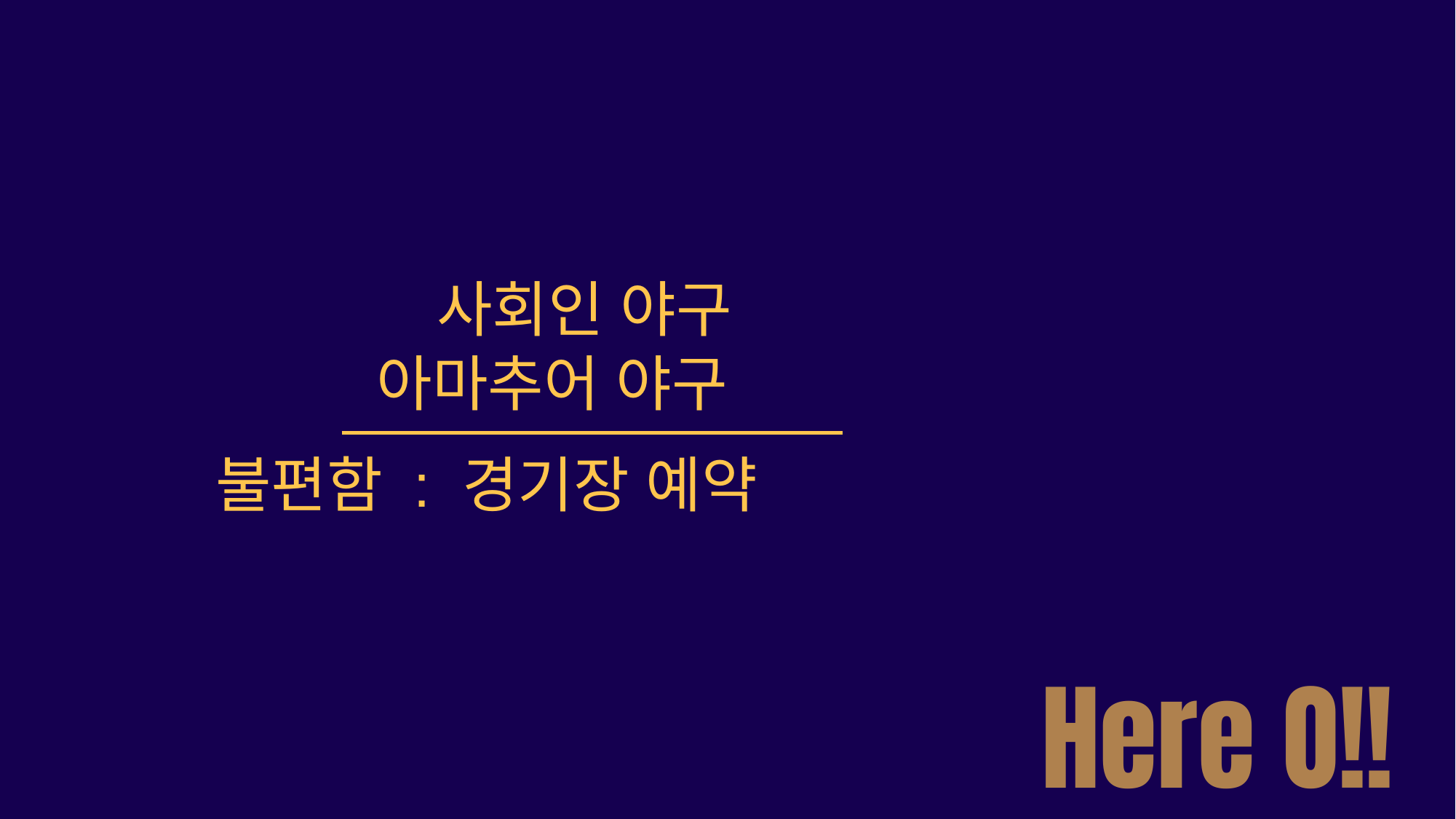

사회인 야구
아마추어 야구
불편함 : 경기장 예약
# Here O!!